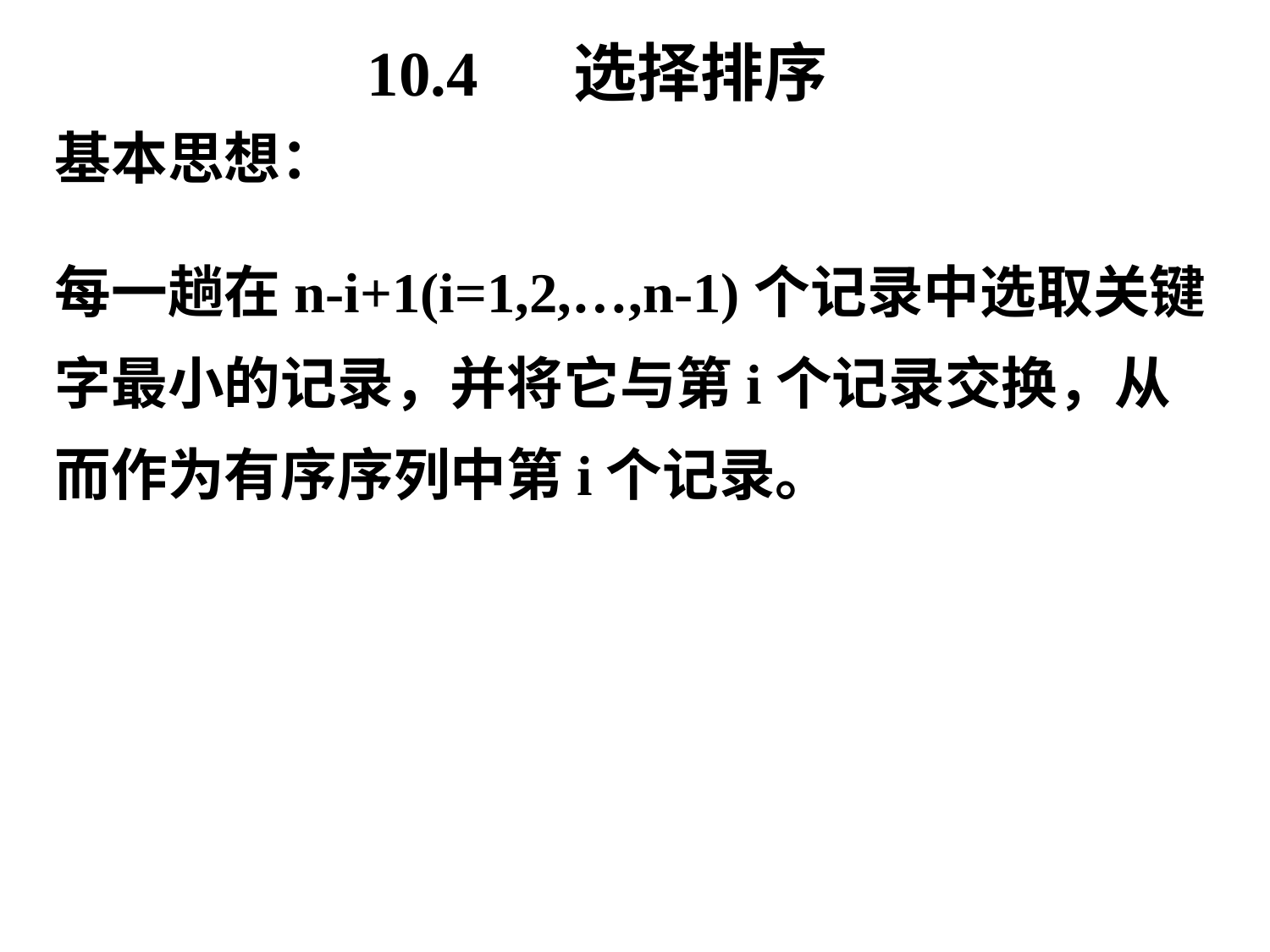

10.4     选择排序
基本思想：
每一趟在n-i+1(i=1,2,…,n-1)个记录中选取关键字最小的记录，并将它与第i个记录交换，从而作为有序序列中第i个记录。